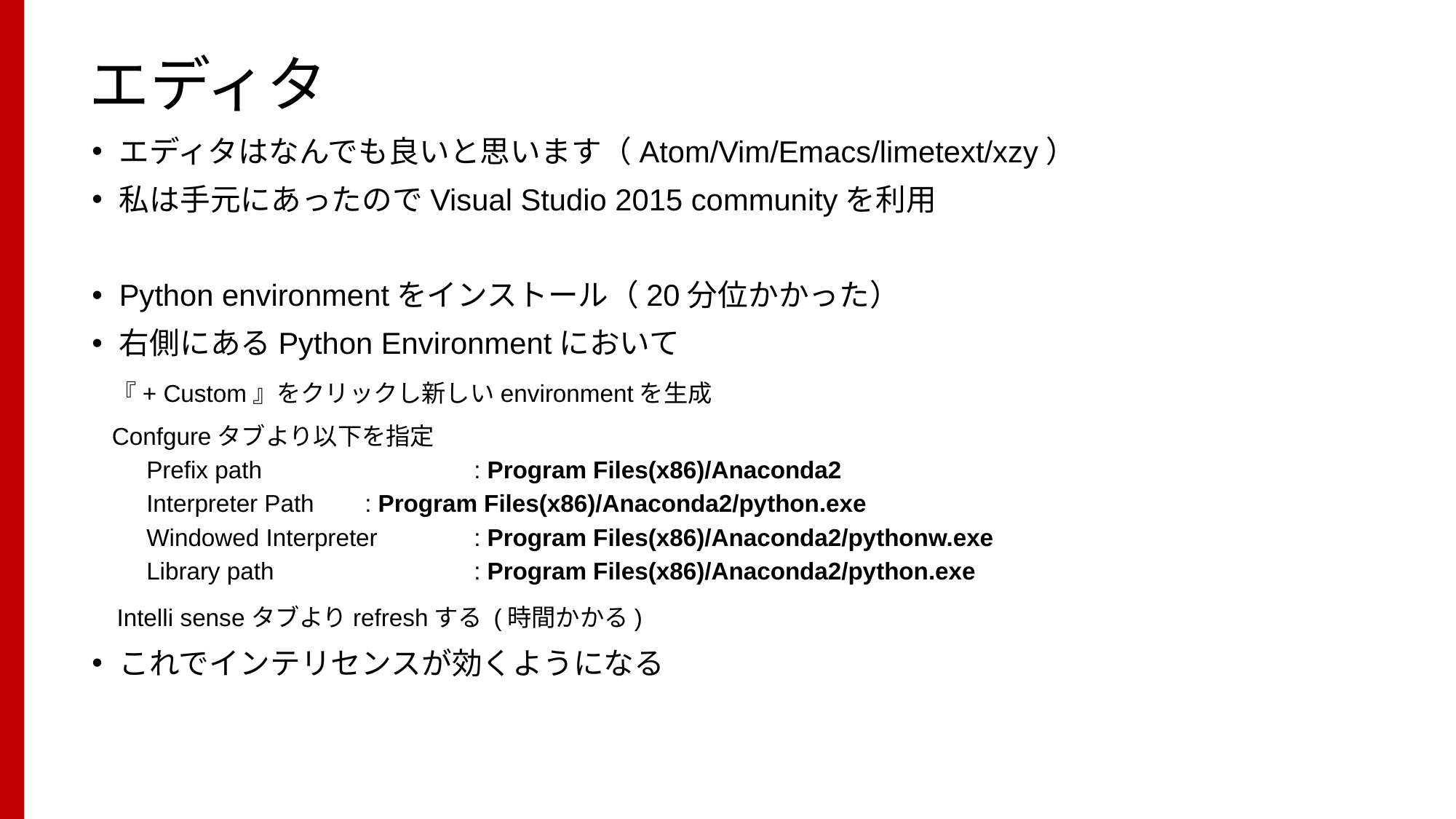

# エディタ
エディタはなんでも良いと思います（Atom/Vim/Emacs/limetext/xzy）
私は手元にあったのでVisual Studio 2015 communityを利用

Python environmentをインストール（20分位かかった）
右側にあるPython Environmentにおいて
  『+ Custom』をクリックし新しいenvironmentを生成
   Confgureタブより以下を指定
Prefix path 		: Program Files(x86)/Anaconda2
Interpreter Path	: Program Files(x86)/Anaconda2/python.exe
Windowed Interpreter 	: Program Files(x86)/Anaconda2/pythonw.exe
Library path 		: Program Files(x86)/Anaconda2/python.exe
   Intelli senseタブよりrefreshする (時間かかる)
これでインテリセンスが効くようになる